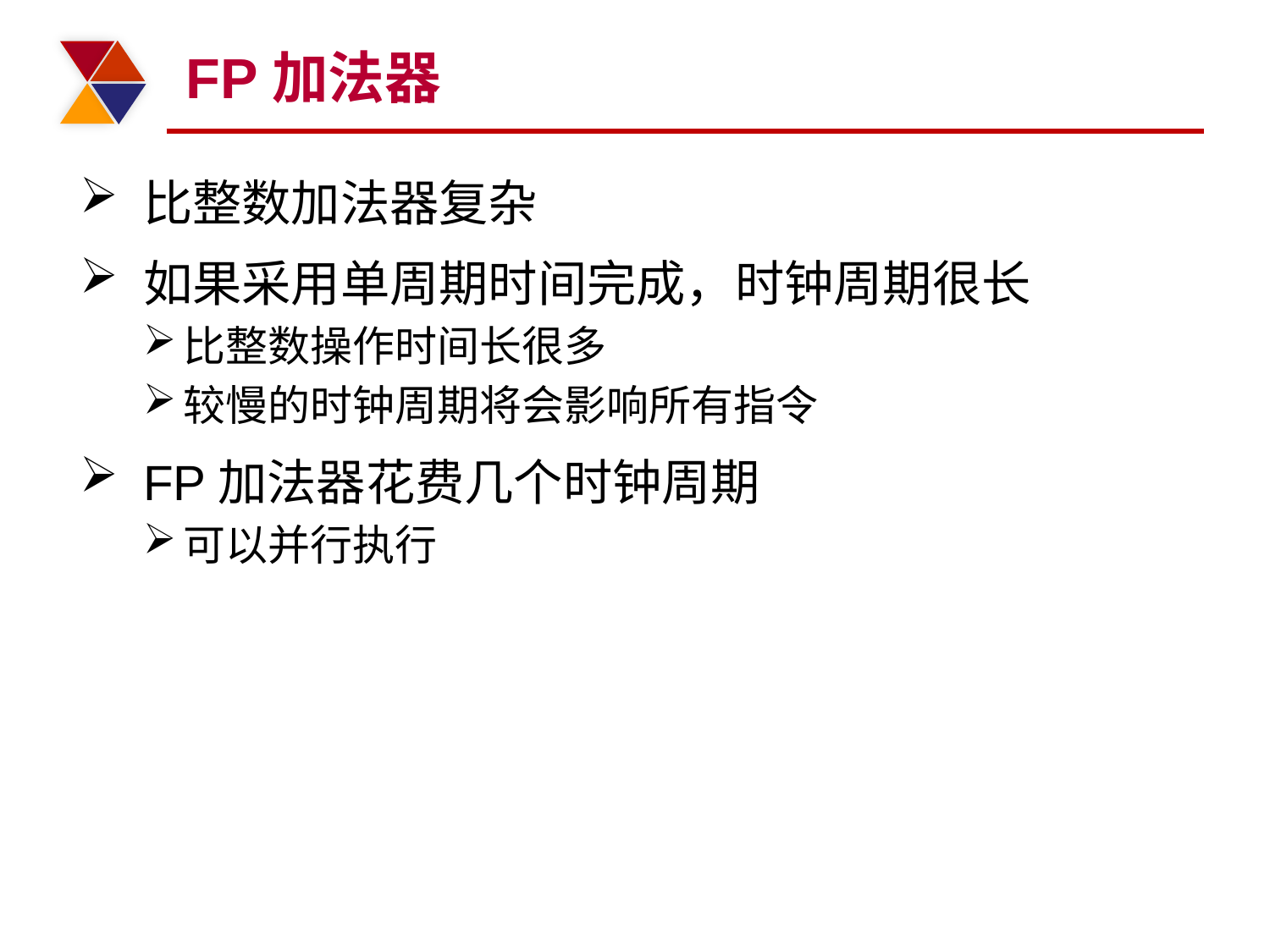

# FP加法器
比整数加法器复杂
如果采用单周期时间完成，时钟周期很长
比整数操作时间长很多
较慢的时钟周期将会影响所有指令
FP加法器花费几个时钟周期
可以并行执行